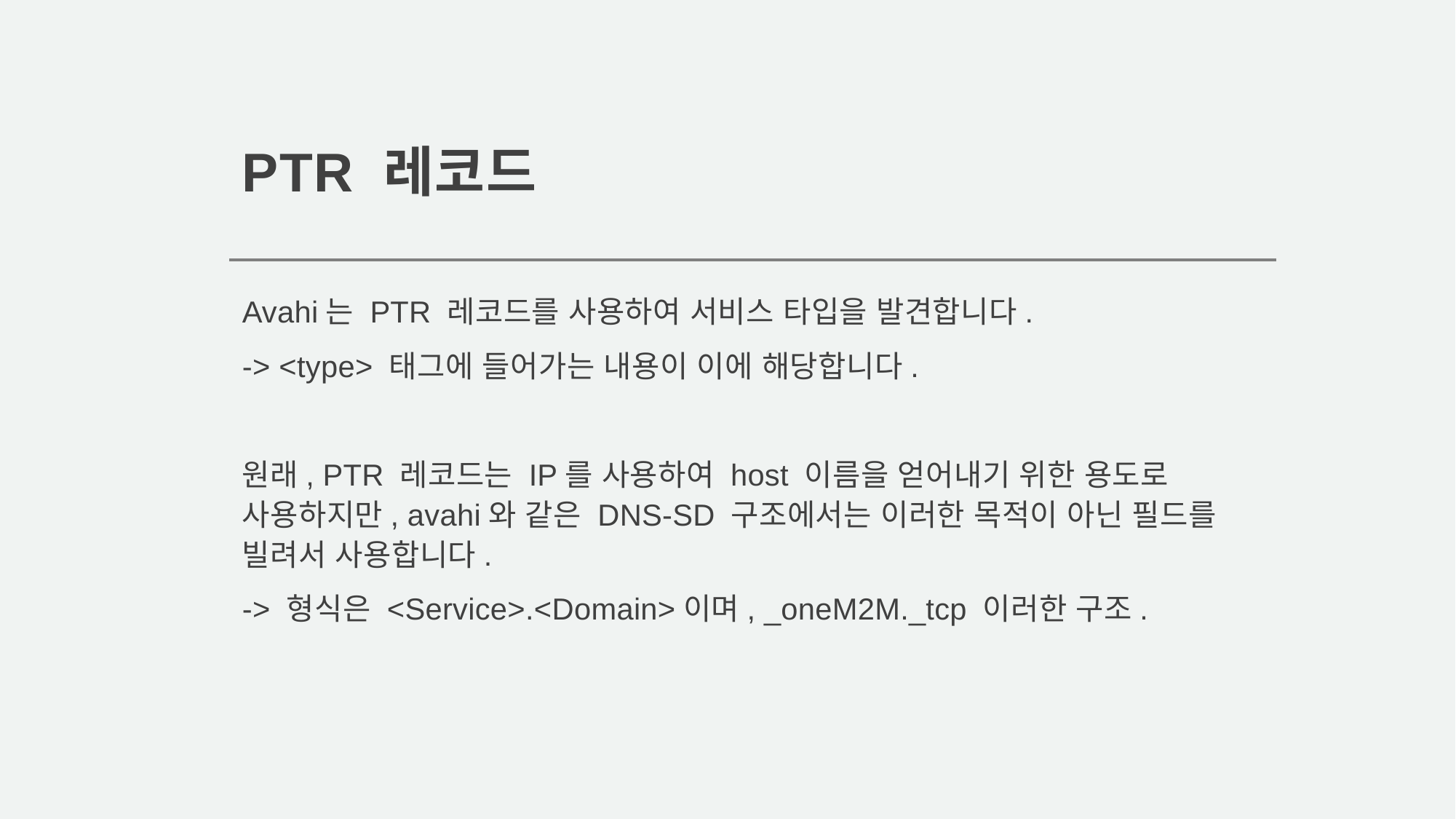

# PTR 레코드
Avahi는 PTR 레코드를 사용하여 서비스 타입을 발견합니다.
-> <type> 태그에 들어가는 내용이 이에 해당합니다.

원래, PTR 레코드는 IP를 사용하여 host 이름을 얻어내기 위한 용도로 사용하지만, avahi와 같은 DNS-SD 구조에서는 이러한 목적이 아닌 필드를 빌려서 사용합니다.
-> 형식은 <Service>.<Domain>이며, _oneM2M._tcp 이러한 구조.